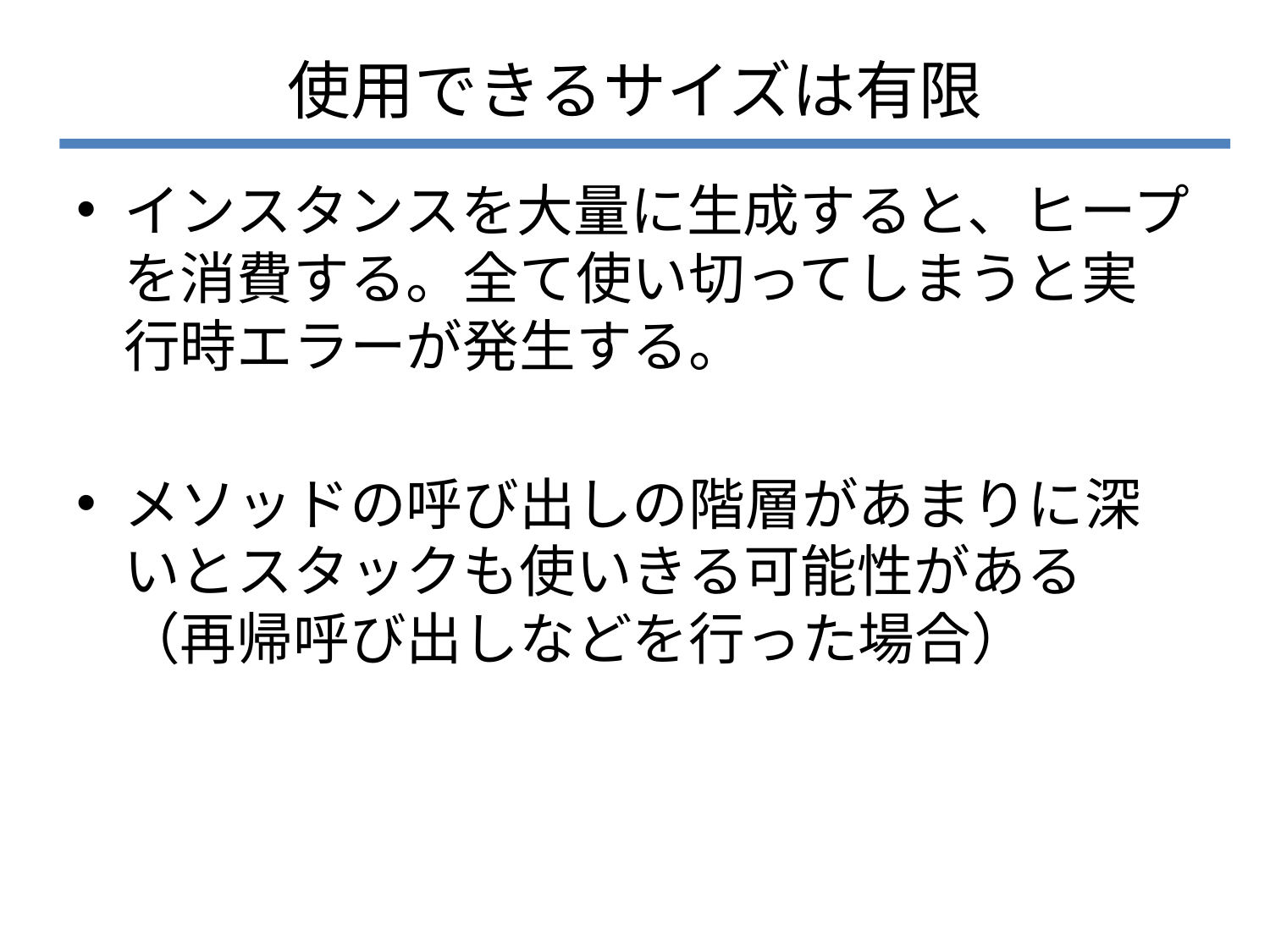

# 使用できるサイズは有限
インスタンスを大量に生成すると、ヒープを消費する。全て使い切ってしまうと実行時エラーが発生する。

メソッドの呼び出しの階層があまりに深いとスタックも使いきる可能性がある（再帰呼び出しなどを行った場合）